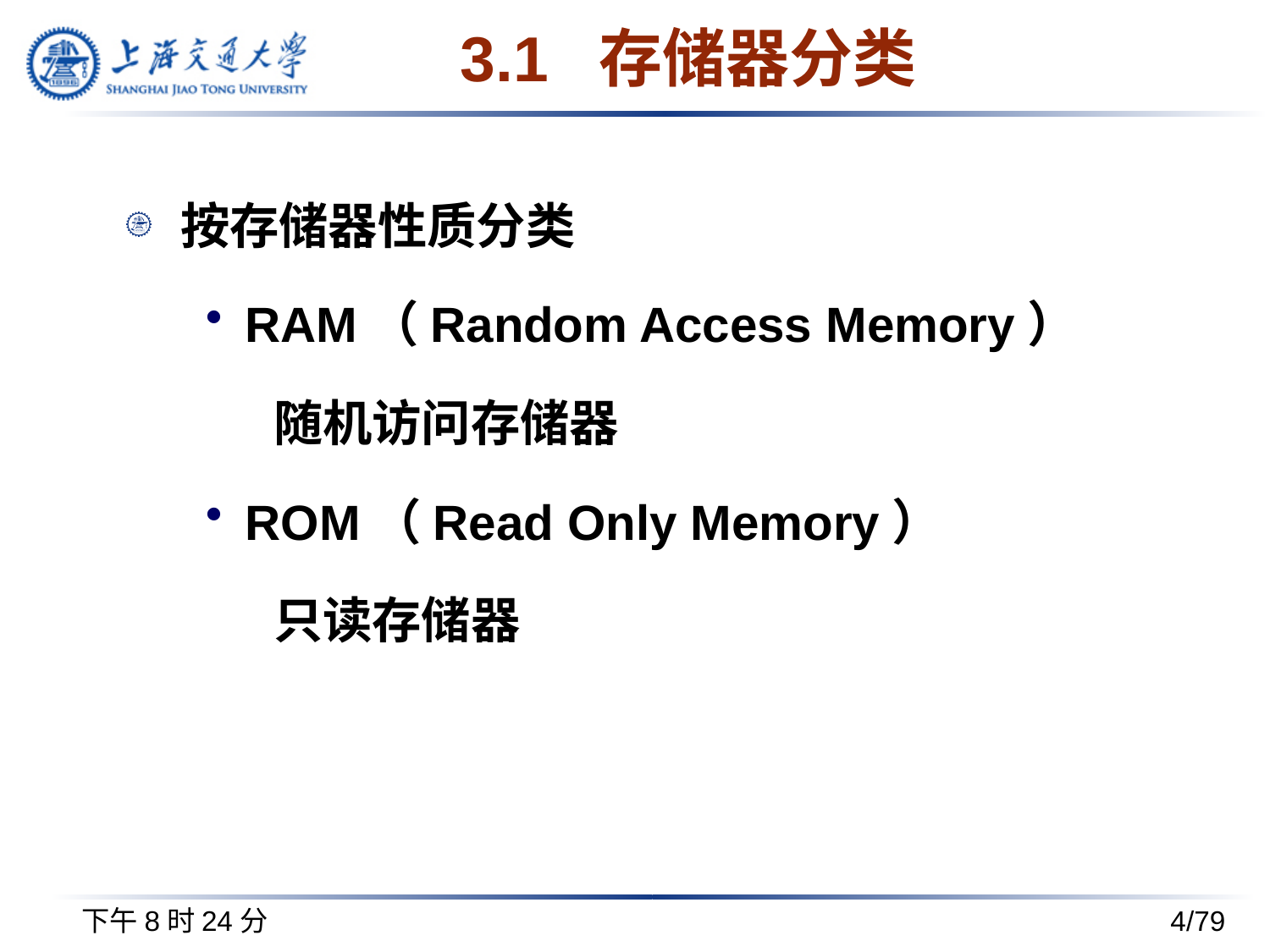

# 3.1  存储器分类
按存储器性质分类
RAM（Random Access Memory）
     随机访问存储器
ROM（Read Only Memory）
     只读存储器
下午8时24分
4/79